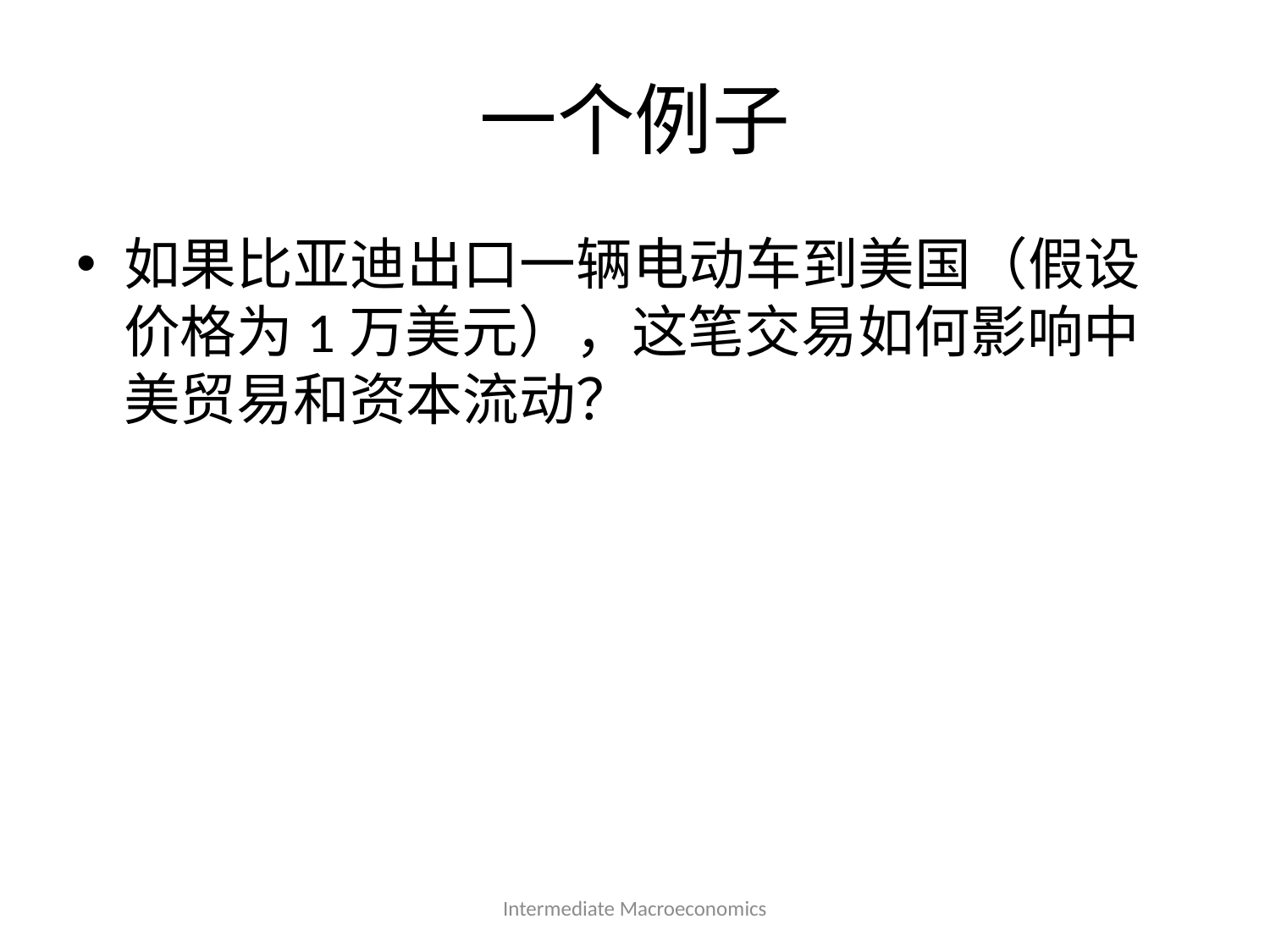

# 一个例子
如果比亚迪出口一辆电动车到美国（假设价格为1万美元），这笔交易如何影响中美贸易和资本流动？
Intermediate Macroeconomics